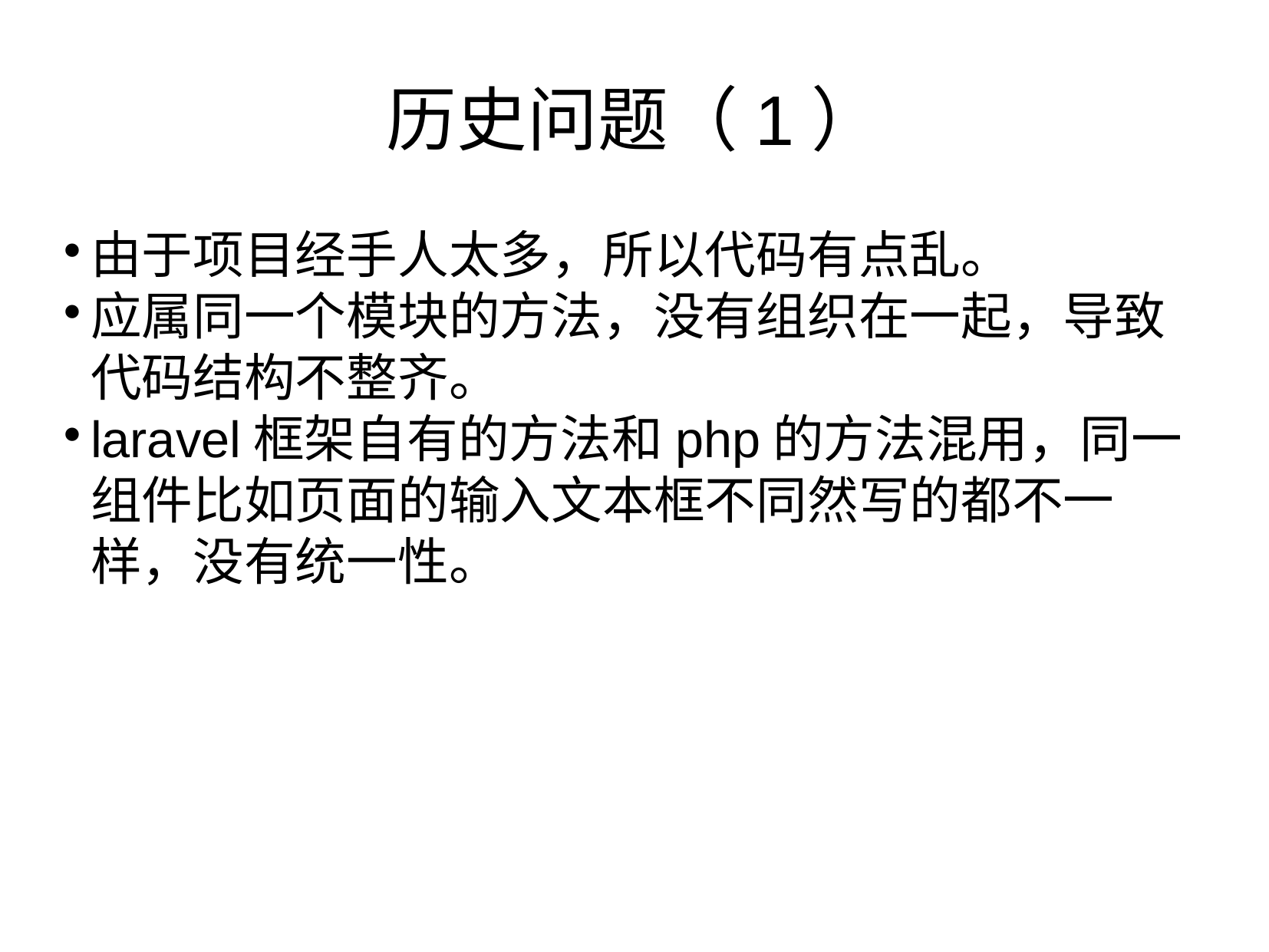

历史问题（1）
由于项目经手人太多，所以代码有点乱。
应属同一个模块的方法，没有组织在一起，导致代码结构不整齐。
laravel框架自有的方法和php的方法混用，同一组件比如页面的输入文本框不同然写的都不一样，没有统一性。